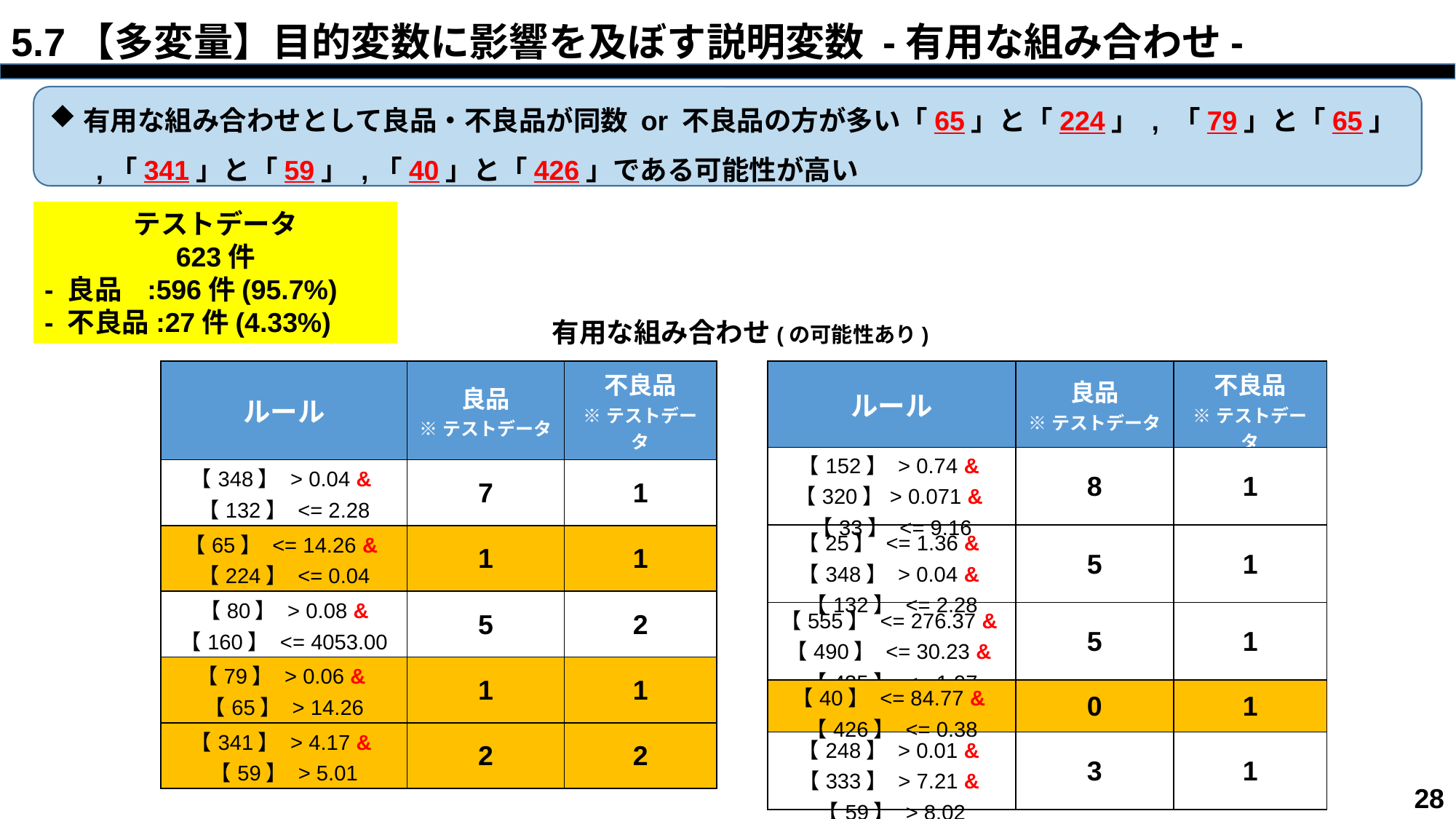

# 5.7【多変量】目的変数に影響を及ぼす説明変数 -有用な組み合わせ-
有用な組み合わせとして良品・不良品が同数 or 不良品の方が多い「65」と「224」 , 「79」と「65」 ,「341」と「59」 ,「40」と「426」である可能性が高い
テストデータ
623件
- 良品   :596件(95.7%)
- 不良品:27件(4.33%)
有用な組み合わせ(の可能性あり)
| ルール | 良品 ※テストデータ | 不良品 ※テストデータ |
| --- | --- | --- |
| 【348】 > 0.04 & 【132】 <= 2.28 | 7 | 1 |
| 【65】 <= 14.26 & 【224】 <= 0.04 | 1 | 1 |
| 【80】 > 0.08 & 【160】 <= 4053.00 | 5 | 2 |
| 【79】 > 0.06 & 【65】 > 14.26 | 1 | 1 |
| 【341】 > 4.17 & 【59】 > 5.01 | 2 | 2 |
| ルール | 良品 ※テストデータ | 不良品 ※テストデータ |
| --- | --- | --- |
| 【152】 > 0.74 & 【320】> 0.071 & 【33】 <= 9.16 | 8 | 1 |
| 【25】 <= 1.36 & 【348】 > 0.04 & 【132】 <= 2.28 | 5 | 1 |
| 【555】 <= 276.37 & 【490】 <= 30.23 & 【435】 <= 1.97 | 5 | 1 |
| 【40】 <= 84.77 & 【426】 <= 0.38 | 0 | 1 |
| 【248】 > 0.01 & 【333】 > 7.21 & 【59】 > 8.02 | 3 | 1 |
28